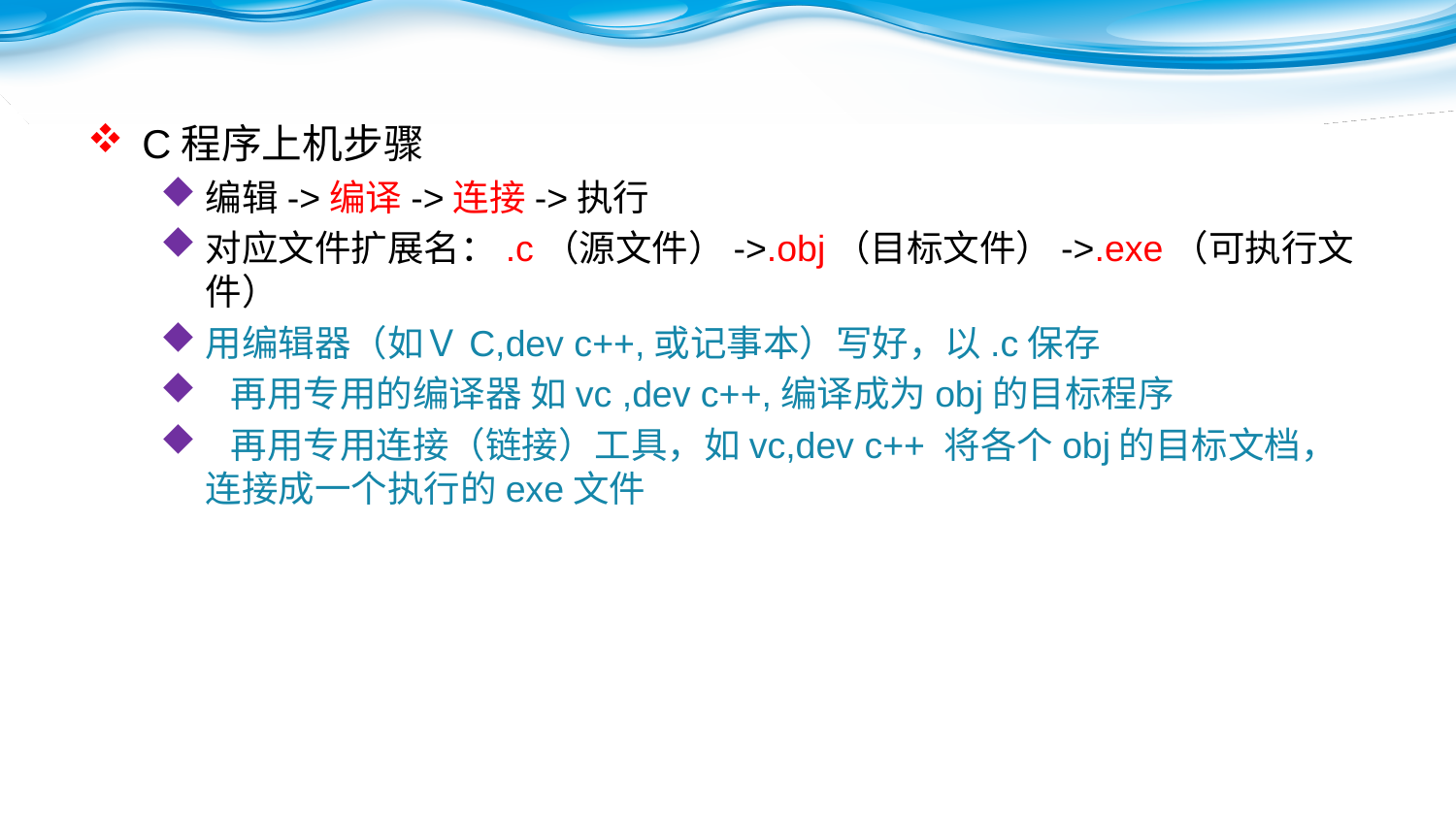

C程序上机步骤
编辑->编译->连接->执行
对应文件扩展名：.c（源文件）->.obj（目标文件）->.exe（可执行文件）
用编辑器（如ＶC,dev c++,或记事本）写好，以.c保存
  再用专用的编译器 如vc ,dev c++,编译成为obj的目标程序
  再用专用连接（链接）工具，如vc,dev c++ 将各个obj的目标文档，连接成一个执行的exe文件